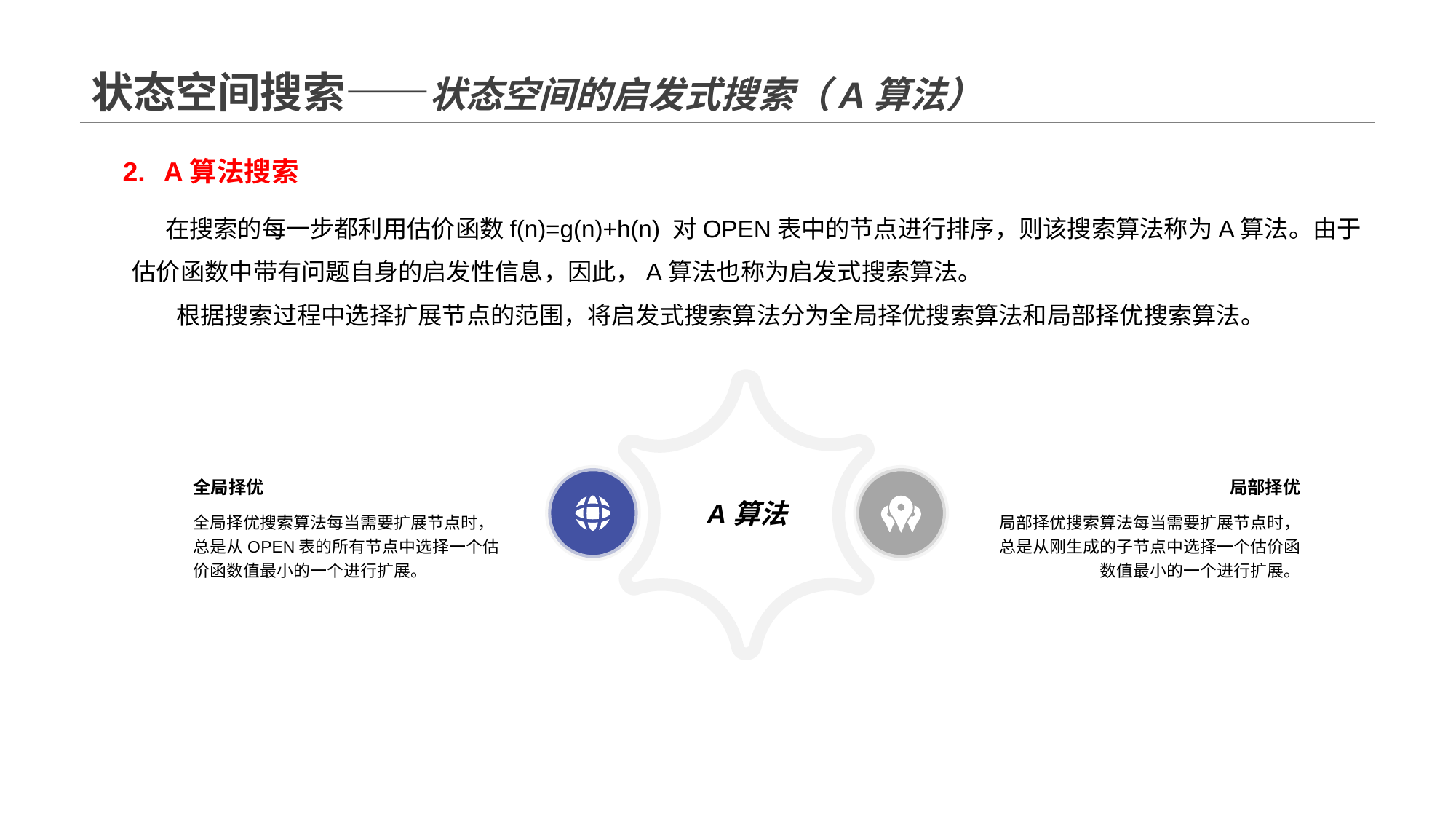

# 状态空间搜索——状态空间的启发式搜索（A算法）
A算法搜索
     在搜索的每一步都利用估价函数f(n)=g(n)+h(n) 对OPEN表中的节点进行排序，则该搜索算法称为A算法。由于估价函数中带有问题自身的启发性信息，因此，A算法也称为启发式搜索算法。
       根据搜索过程中选择扩展节点的范围，将启发式搜索算法分为全局择优搜索算法和局部择优搜索算法。

全局择优
全局择优搜索算法每当需要扩展节点时，总是从Open表的所有节点中选择一个估价函数值最小的一个进行扩展。
局部择优
局部择优搜索算法每当需要扩展节点时，总是从刚生成的子节点中选择一个估价函数值最小的一个进行扩展。
A算法